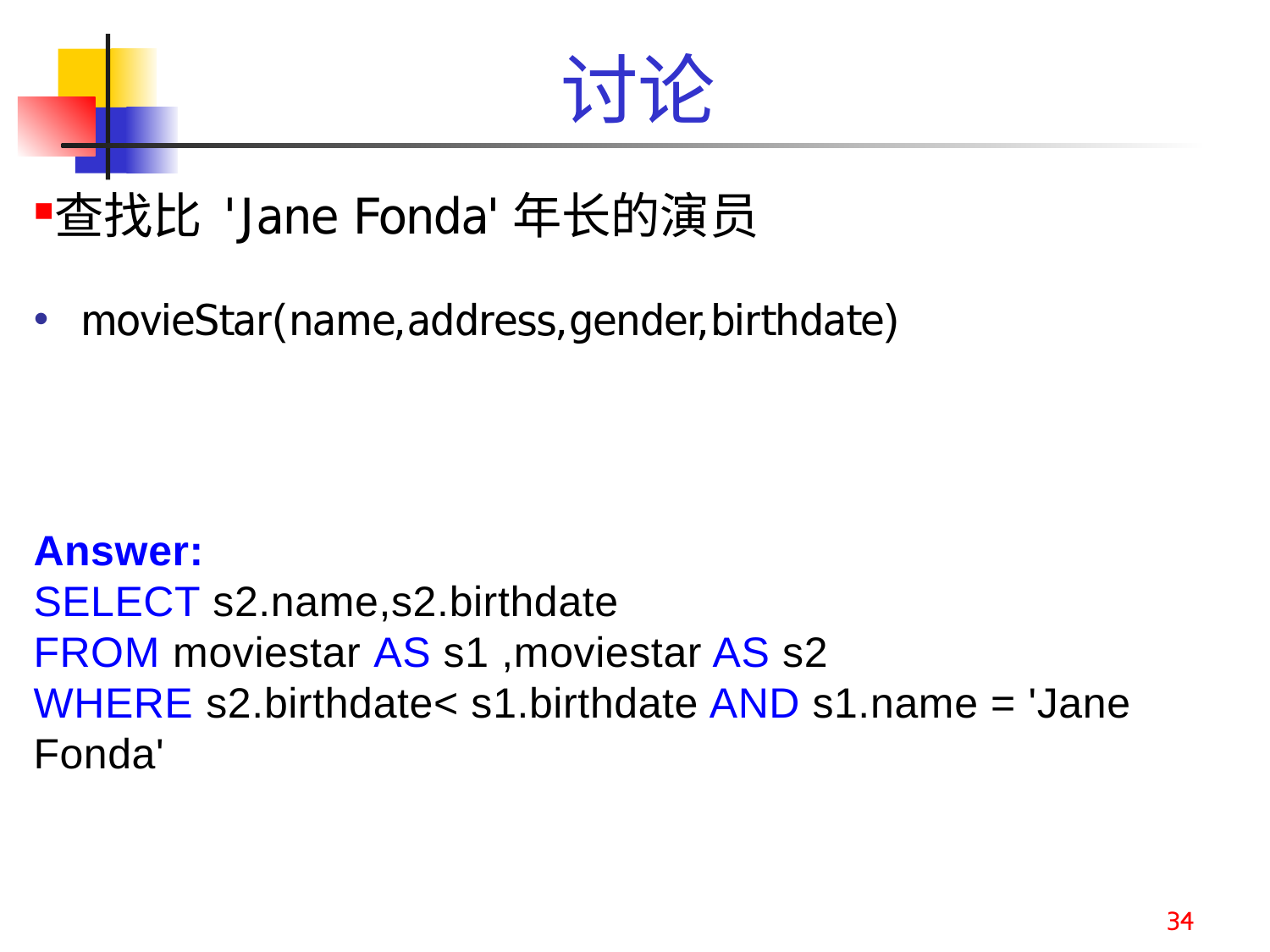

# 讨论
查找比 'Jane Fonda'年长的演员
movieStar(name,address,gender,birthdate)

Answer:
SELECT s2.name,s2.birthdate
FROM moviestar AS s1 ,moviestar AS s2
WHERE s2.birthdate< s1.birthdate AND s1.name = 'Jane Fonda'
34